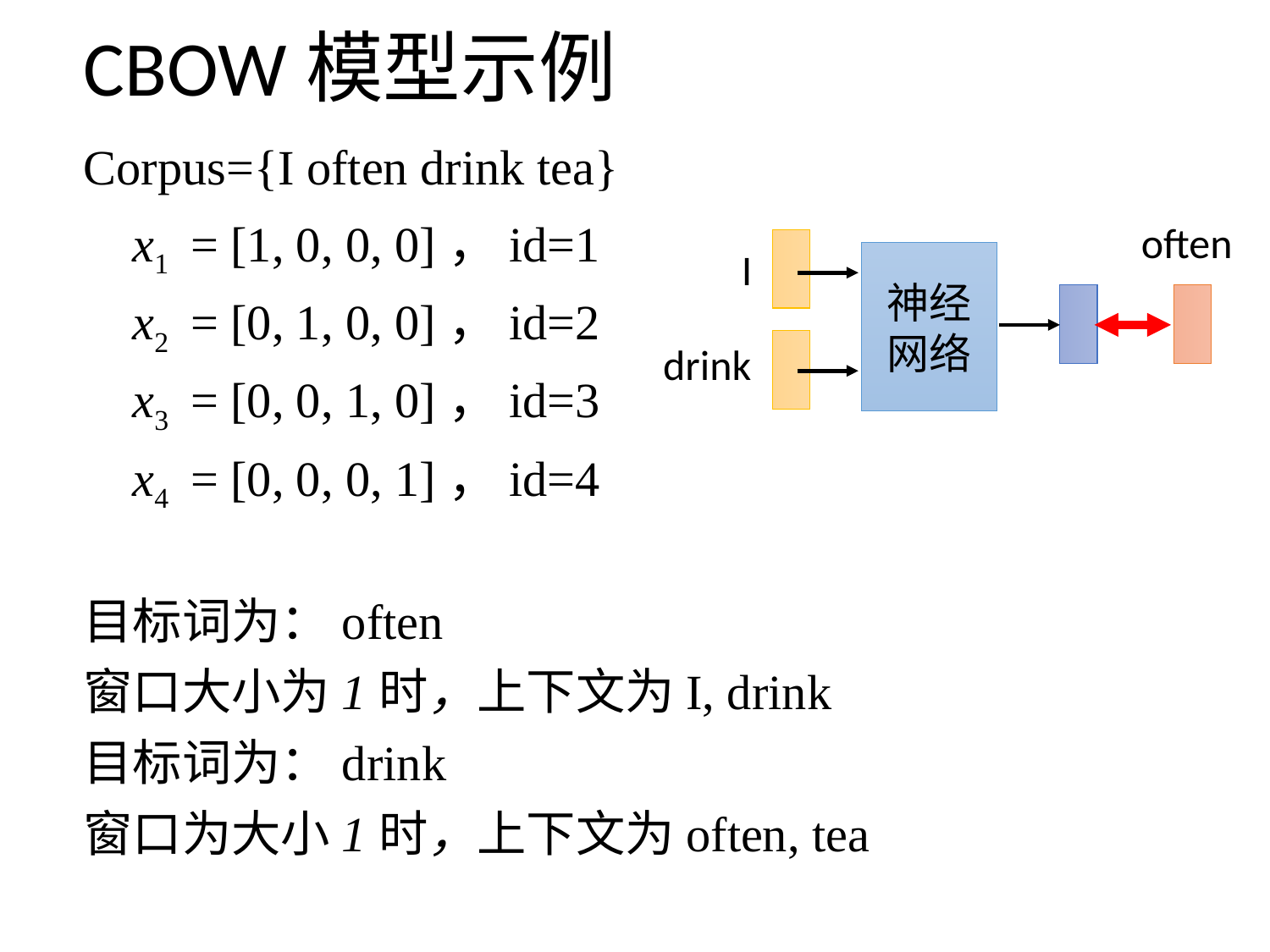

# CBOW模型示例
Corpus={I often drink tea}
    x1   = [1, 0, 0, 0]，id=1
    x2   = [0, 1, 0, 0]，id=2
    x3   = [0, 0, 1, 0]，id=3
    x4   = [0, 0, 0, 1]，id=4

目标词为：often
窗口大小为1时，上下文为I, drink
目标词为：drink
窗口为大小1时，上下文为often, tea

often
I
神经
网络

drink